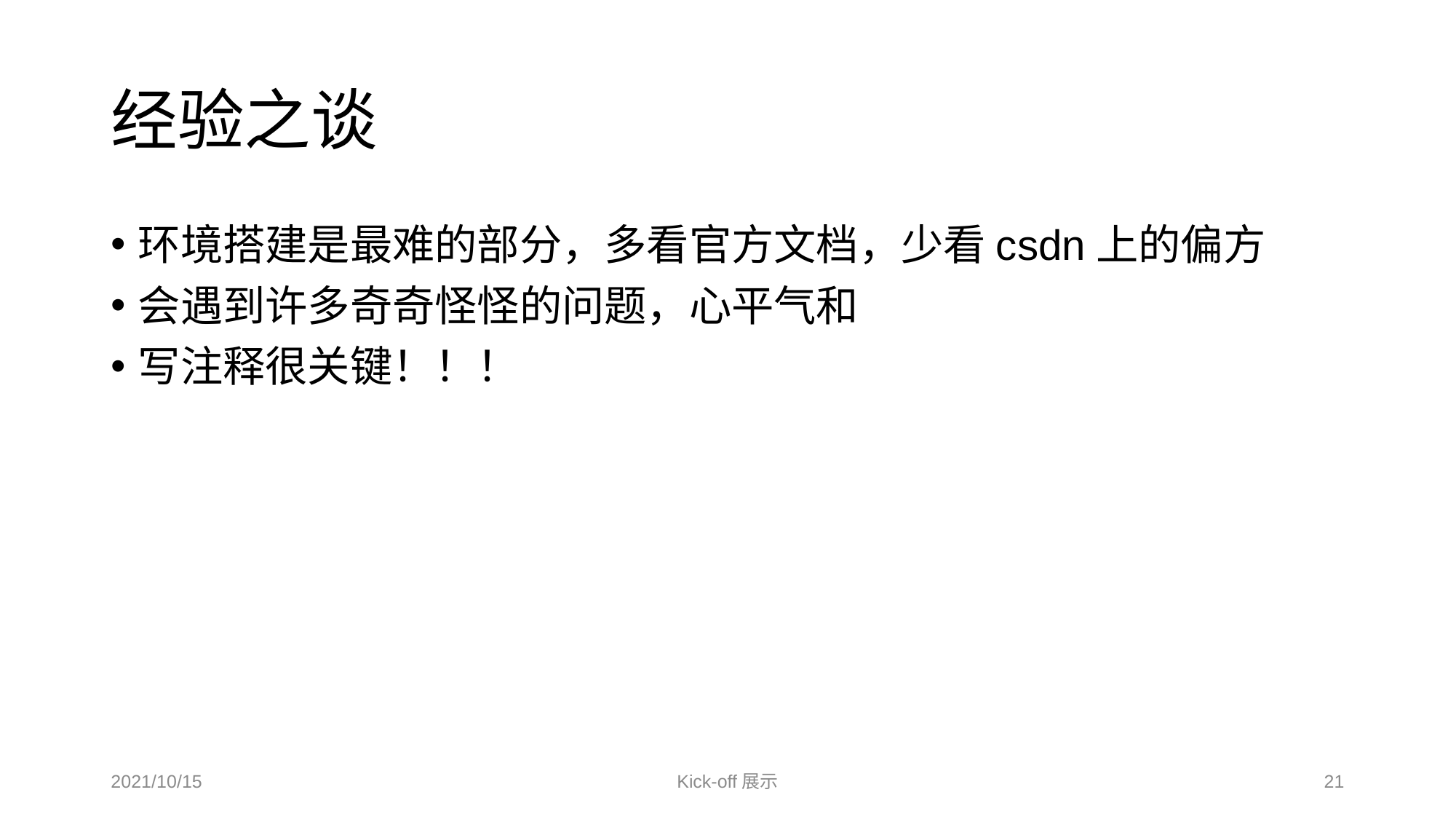

# 经验之谈
环境搭建是最难的部分，多看官方文档，少看csdn上的偏方
会遇到许多奇奇怪怪的问题，心平气和
写注释很关键！！！

2021/10/15
Kick-off展示
21